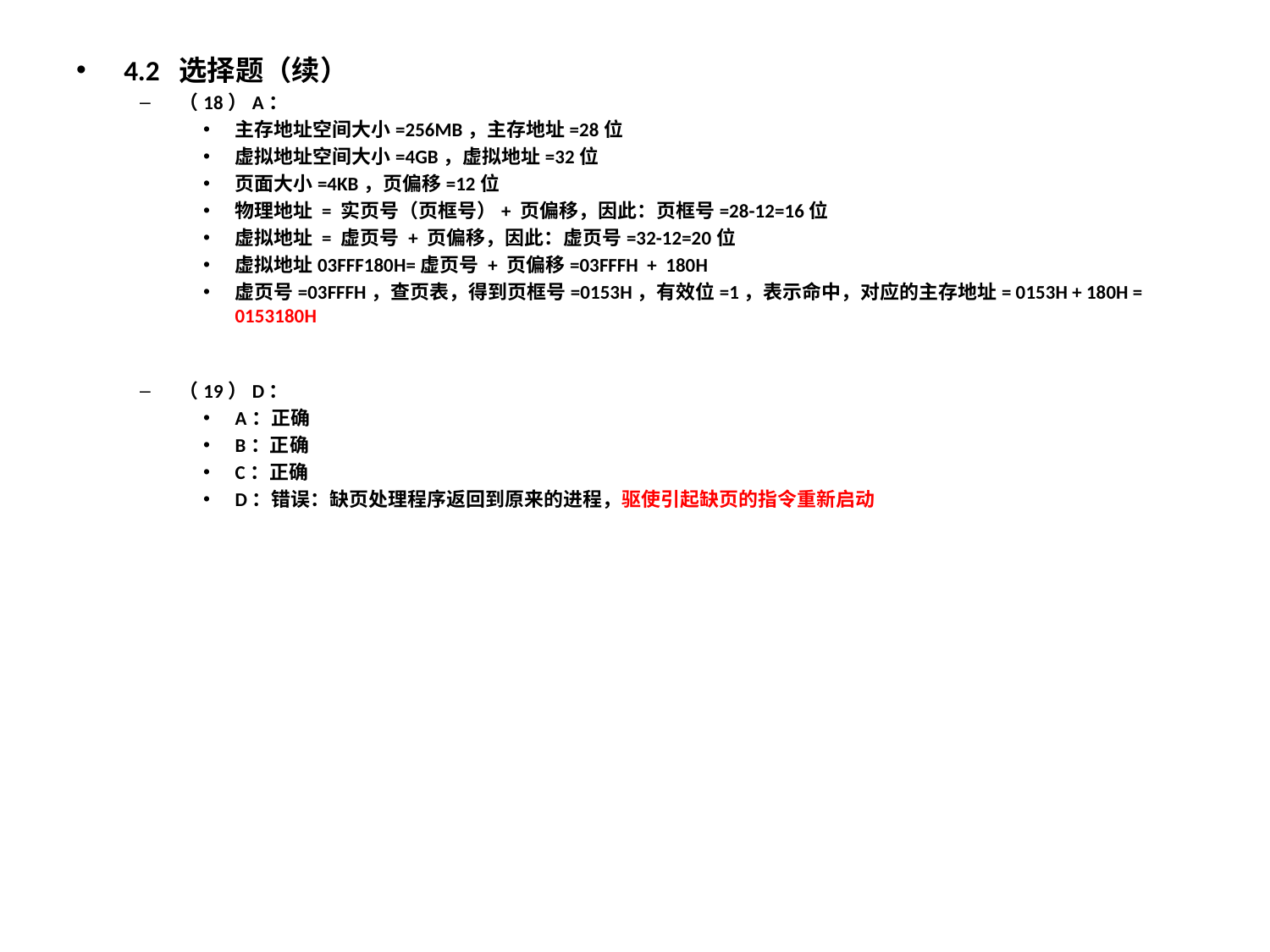

4.2  选择题（续）
（18）A：
主存地址空间大小=256MB，主存地址=28位
虚拟地址空间大小=4GB，虚拟地址=32位
页面大小=4KB，页偏移=12位
物理地址 = 实页号（页框号）+ 页偏移，因此：页框号=28-12=16位
虚拟地址 = 虚页号 + 页偏移，因此：虚页号=32-12=20位
虚拟地址03FFF180H=虚页号 + 页偏移=03FFFH  +  180H
虚页号=03FFFH，查页表，得到页框号=0153H，有效位=1，表示命中，对应的主存地址= 0153H + 180H = 0153180H

（19）D：
A：正确
B：正确
C：正确
D：错误：缺页处理程序返回到原来的进程，驱使引起缺页的指令重新启动